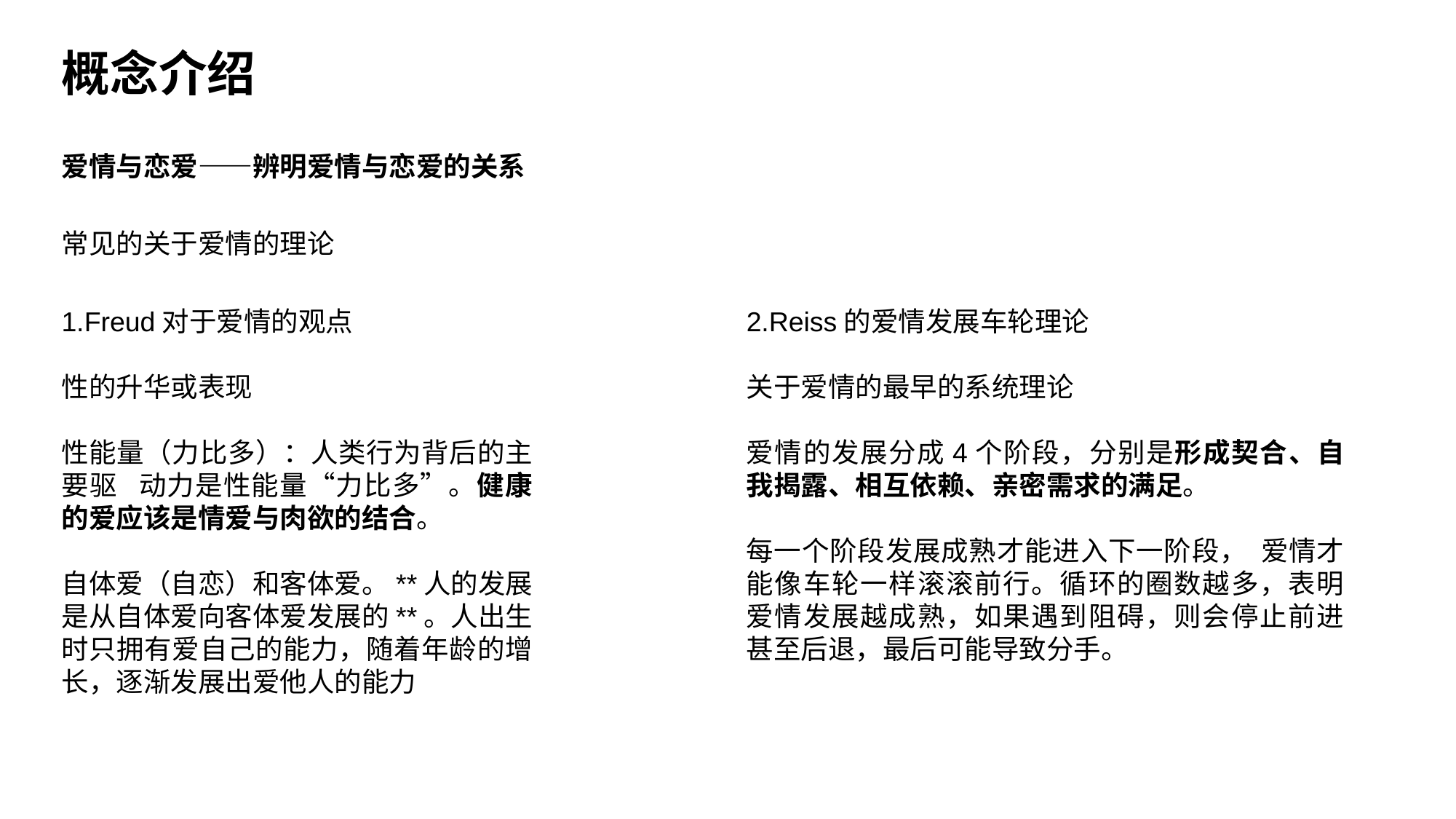

概念介绍
爱情与恋爱——辨明爱情与恋爱的关系

常见的关于爱情的理论
1.Freud对于爱情的观点

性的升华或表现

性能量（力比多）：人类行为背后的主要驱   动力是性能量“力比多”。健康的爱应该是情爱与肉欲的结合。

自体爱（自恋）和客体爱。**人的发展是从自体爱向客体爱发展的**。人出生时只拥有爱自己的能力，随着年龄的增长，逐渐发展出爱他人的能力
2.Reiss的爱情发展车轮理论

关于爱情的最早的系统理论

爱情的发展分成4个阶段，分别是形成契合、自我揭露、相互依赖、亲密需求的满足。

每一个阶段发展成熟才能进入下一阶段，  爱情才能像车轮一样滚滚前行。循环的圈数越多，表明爱情发展越成熟，如果遇到阻碍，则会停止前进甚至后退，最后可能导致分手。